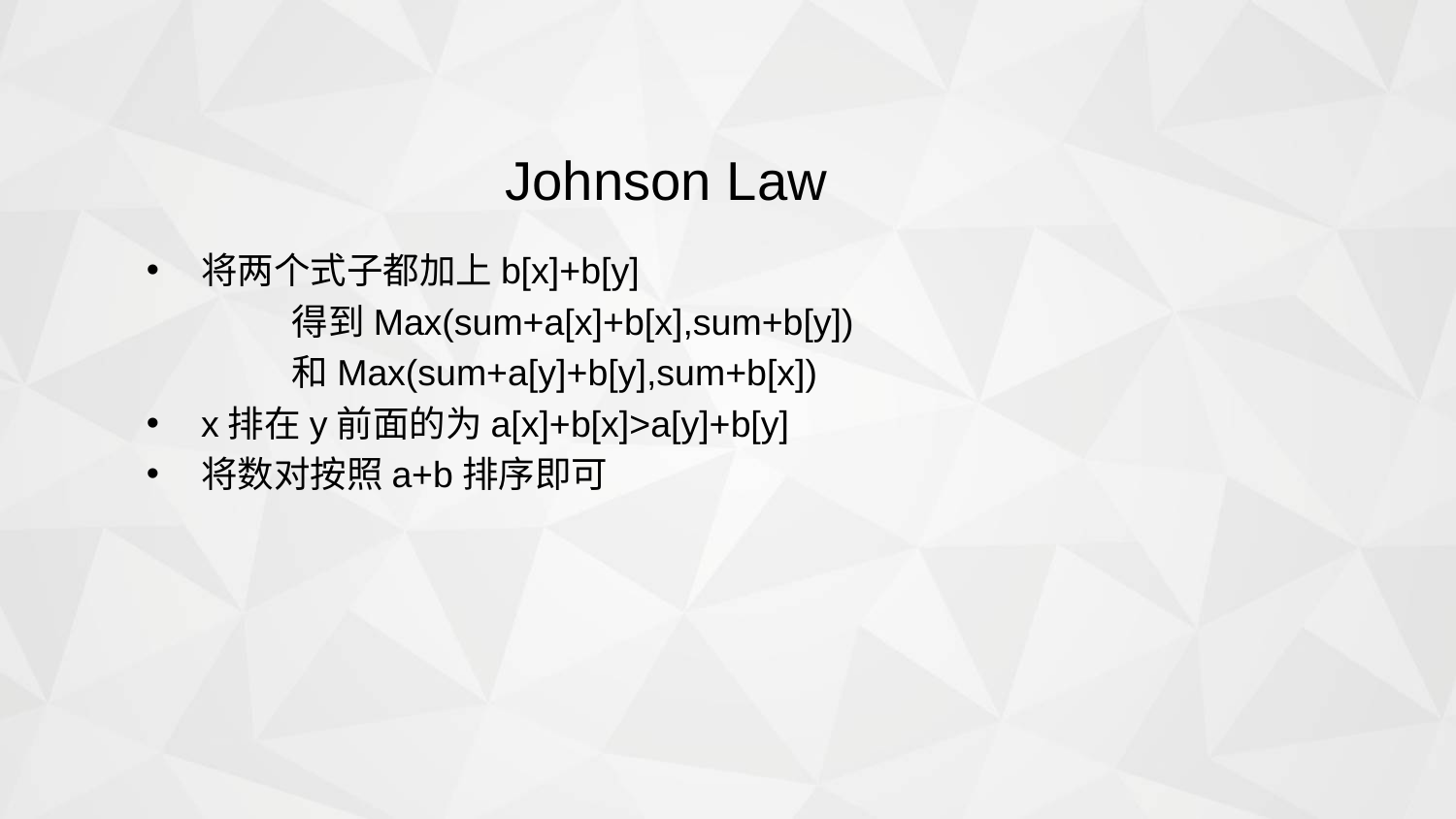

# Johnson Law
将两个式子都加上b[x]+b[y]
	得到Max(sum+a[x]+b[x],sum+b[y])
	和Max(sum+a[y]+b[y],sum+b[x])
x排在y前面的为a[x]+b[x]>a[y]+b[y]
将数对按照a+b排序即可